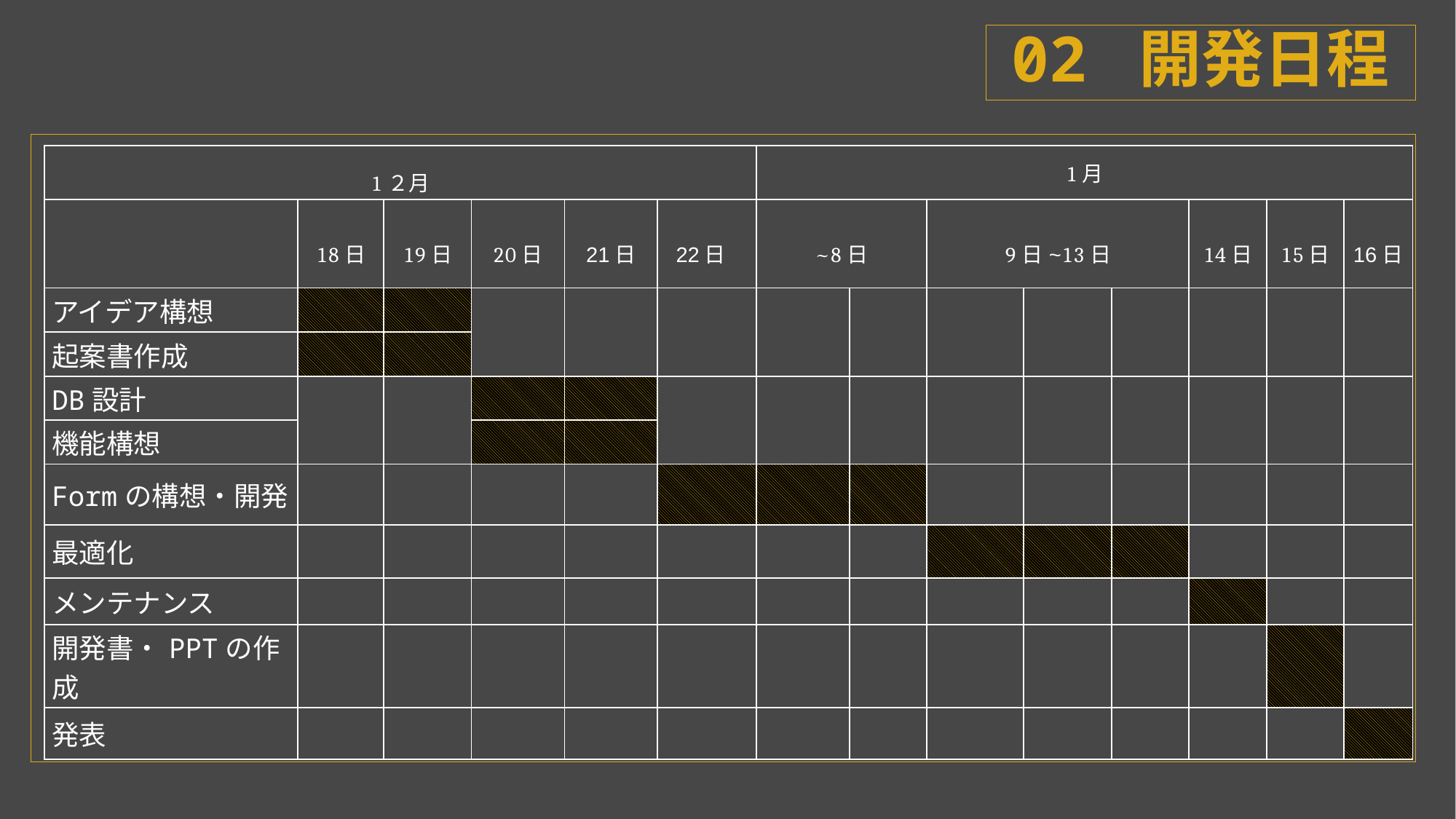

# 02 開発日程

| 1２月 |  |  |  |  |  | 1月 |  |  |  |  |  |  |  |
| --- | --- | --- | --- | --- | --- | --- | --- | --- | --- | --- | --- | --- | --- |
|  | 18日 | 19日 | 20日 | 21日 | 22日 | ~8日 |  | 9日~13日 |  |  | 14日 | 15日 | 16日 |
| アイデア構想 |  |  |  |  |  |  |  |  |  |  |  |  |  |
| 起案書作成 |  |  |  |  |  |  |  |  |  |  |  |  |  |
| DB設計 |  |  |  |  |  |  |  |  |  |  |  |  |  |
| 機能構想 |  |  |  |  |  |  |  |  |  |  |  |  |  |
| Formの構想・開発 |  |  |  |  |  |  |  |  |  |  |  |  |  |
| 最適化 |  |  |  |  |  |  |  |  |  |  |  |  |  |
| メンテナンス |  |  |  |  |  |  |  |  |  |  |  |  |  |
| 開発書・PPTの作成 |  |  |  |  |  |  |  |  |  |  |  |  |  |
| 発表 |  |  |  |  |  |  |  |  |  |  |  |  |  |